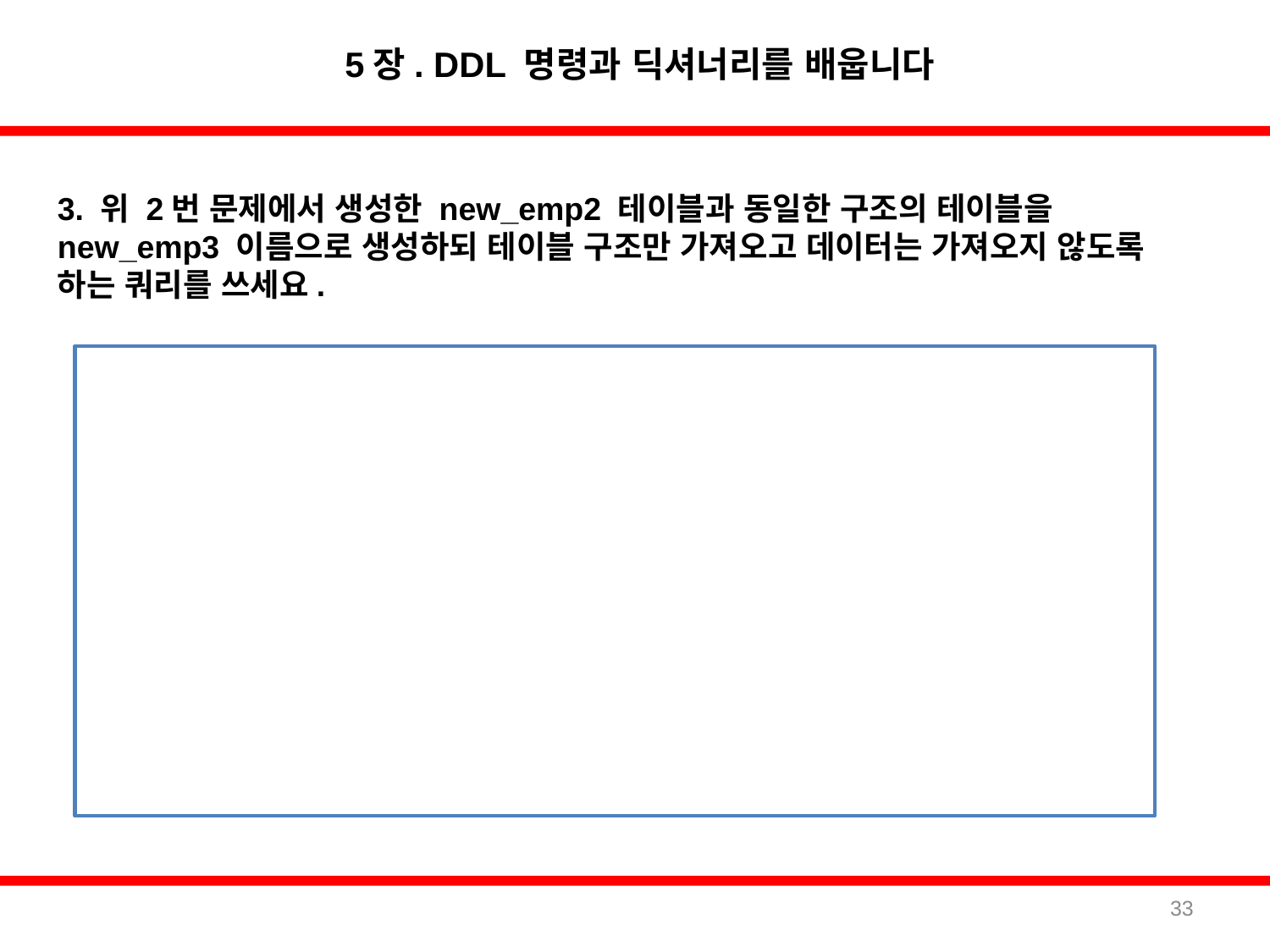

5장. DDL 명령과 딕셔너리를 배웁니다

3. 위 2번 문제에서 생성한 new_emp2 테이블과 동일한 구조의 테이블을 new_emp3 이름으로 생성하되 테이블 구조만 가져오고 데이터는 가져오지 않도록 하는 쿼리를 쓰세요.

33